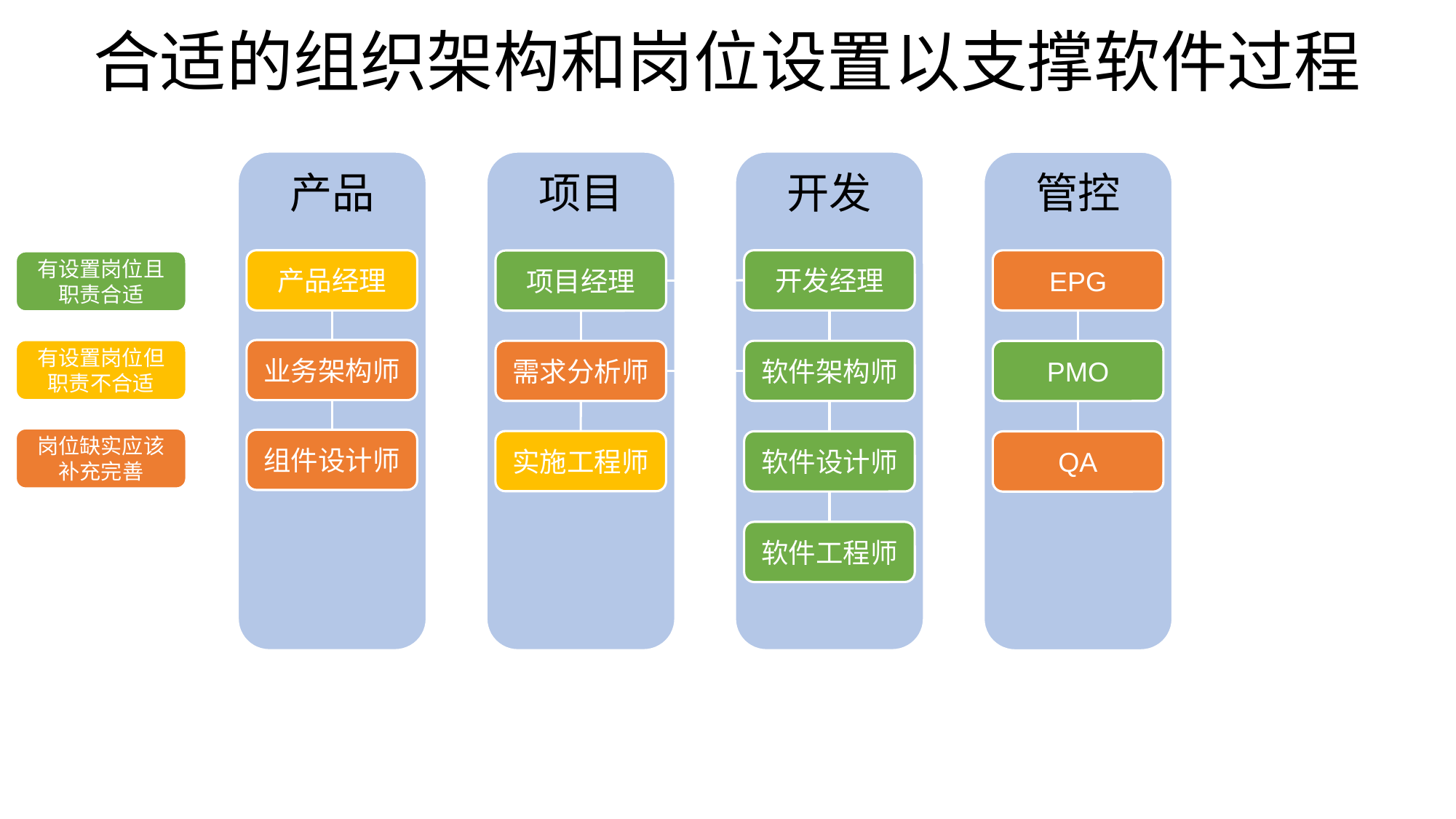

# 合适的组织架构和岗位设置以支撑软件过程
产品
项目
开发
管控
产品经理
开发经理
EPG
项目经理
有设置岗位且职责合适
有设置岗位但职责不合适
业务架构师
需求分析师
软件架构师
PMO
岗位缺实应该补充完善
组件设计师
实施工程师
软件设计师
QA
软件工程师